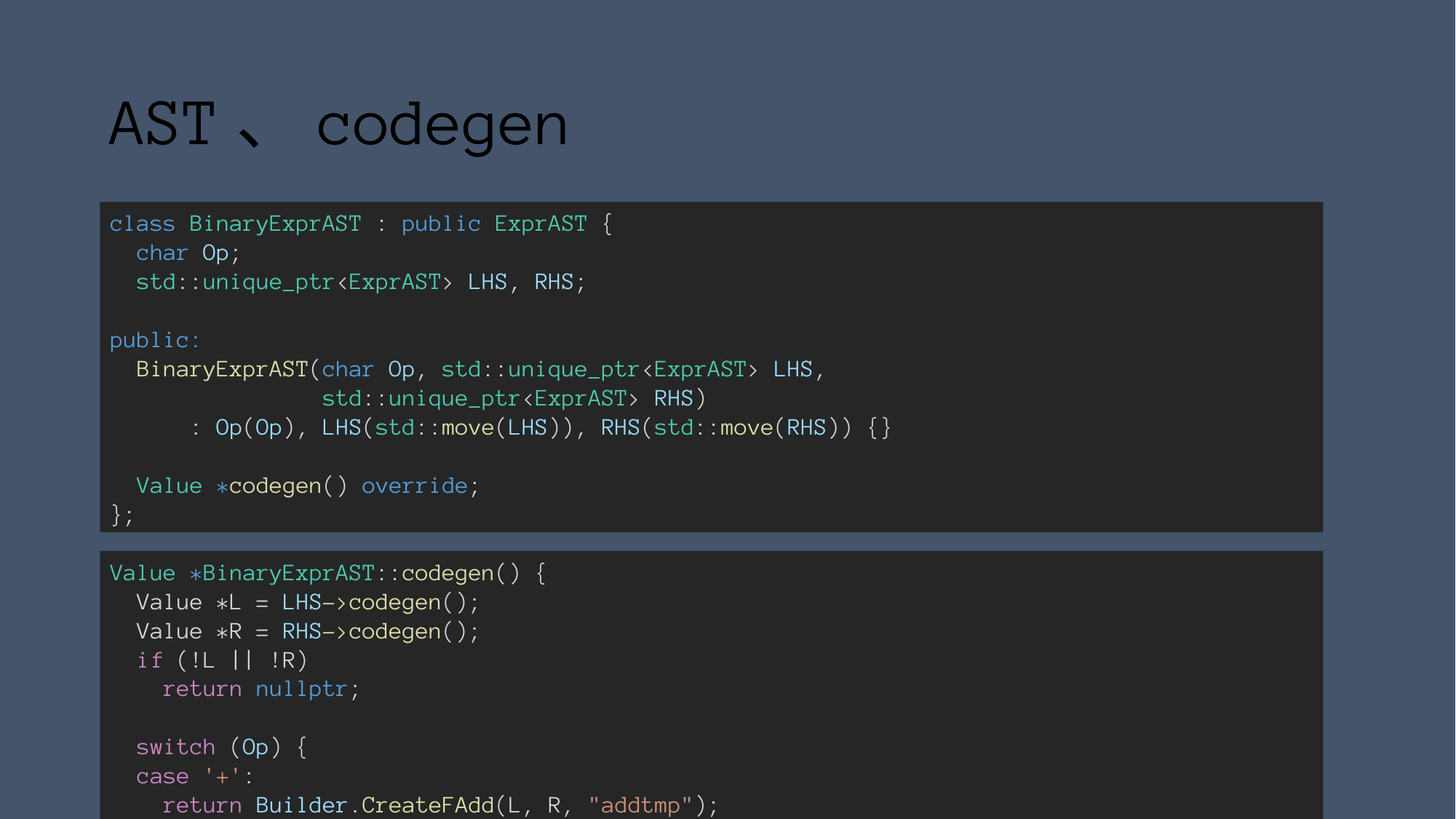

# AST、codegen
class BinaryExprAST : public ExprAST {
  char Op;
  std::unique_ptr<ExprAST> LHS, RHS;
public:
  BinaryExprAST(char Op, std::unique_ptr<ExprAST> LHS,
                std::unique_ptr<ExprAST> RHS)
      : Op(Op), LHS(std::move(LHS)), RHS(std::move(RHS)) {}
  Value *codegen() override;
};
Value *BinaryExprAST::codegen() {
  Value *L = LHS->codegen();
  Value *R = RHS->codegen();
  if (!L || !R)
    return nullptr;
  switch (Op) {
  case '+':
    return Builder.CreateFAdd(L, R, "addtmp");
    // 重名时会追加一个自增的唯一数字后缀
    // 类型相同所以代码得以简化
  case '-':
    return Builder.CreateFSub(L, R, "subtmp");
  case '*':
    return Builder.CreateFMul(L, R, "multmp");
  case '<':
    L = Builder.CreateFCmpULT(L, R, "cmptmp");
    // Convert bool 0/1 to double 0.0 or 1.0
    return Builder.CreateUIToFP(L, Type::getDoubleTy(TheContext), "booltmp");
  default:
    return LogErrorV("invalid binary operator");
  }
}